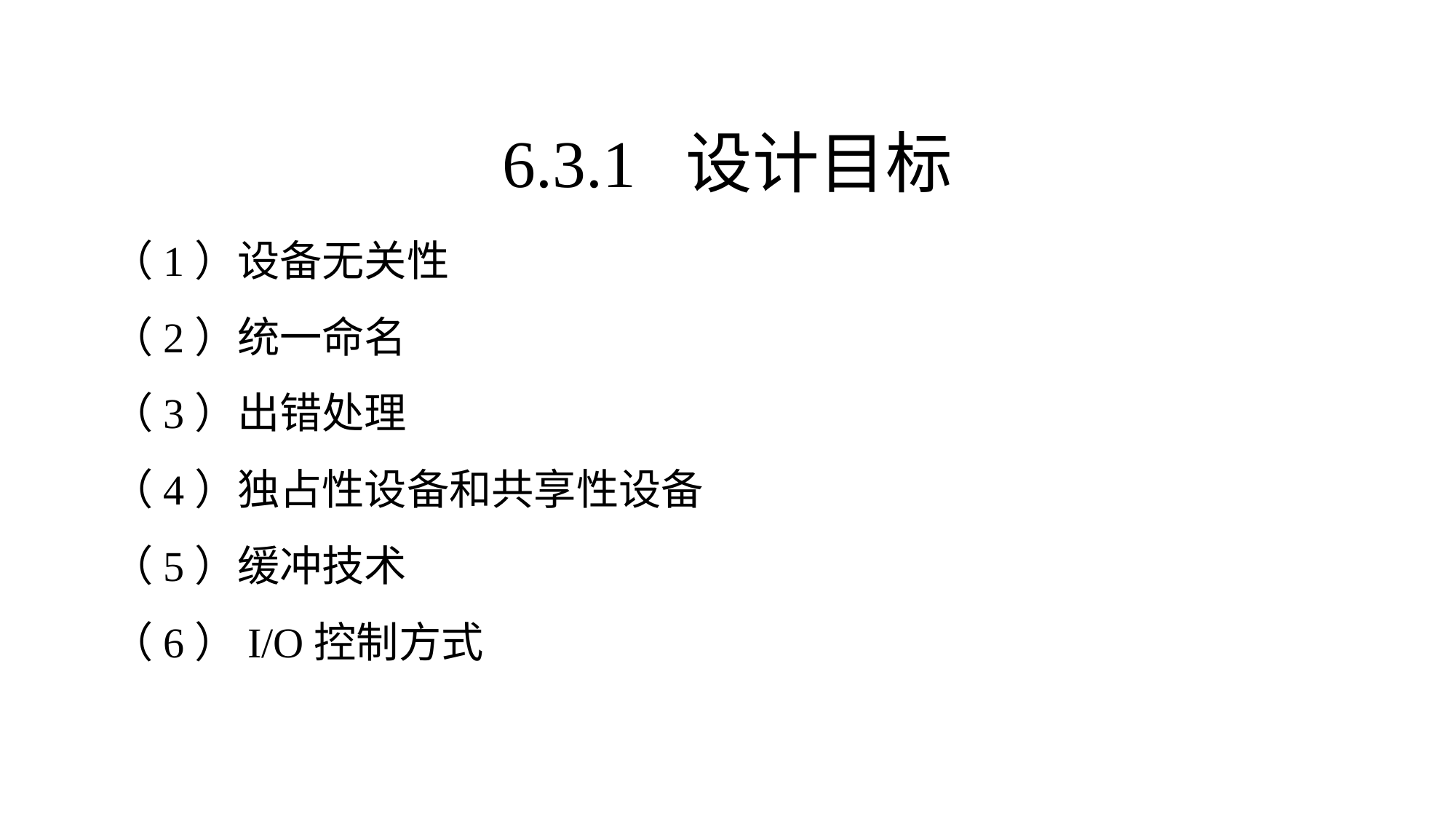

（1）设备无关性
（2）统一命名
（3）出错处理
（4）独占性设备和共享性设备
（5）缓冲技术
（6）I/O控制方式
6.3.1  设计目标
2